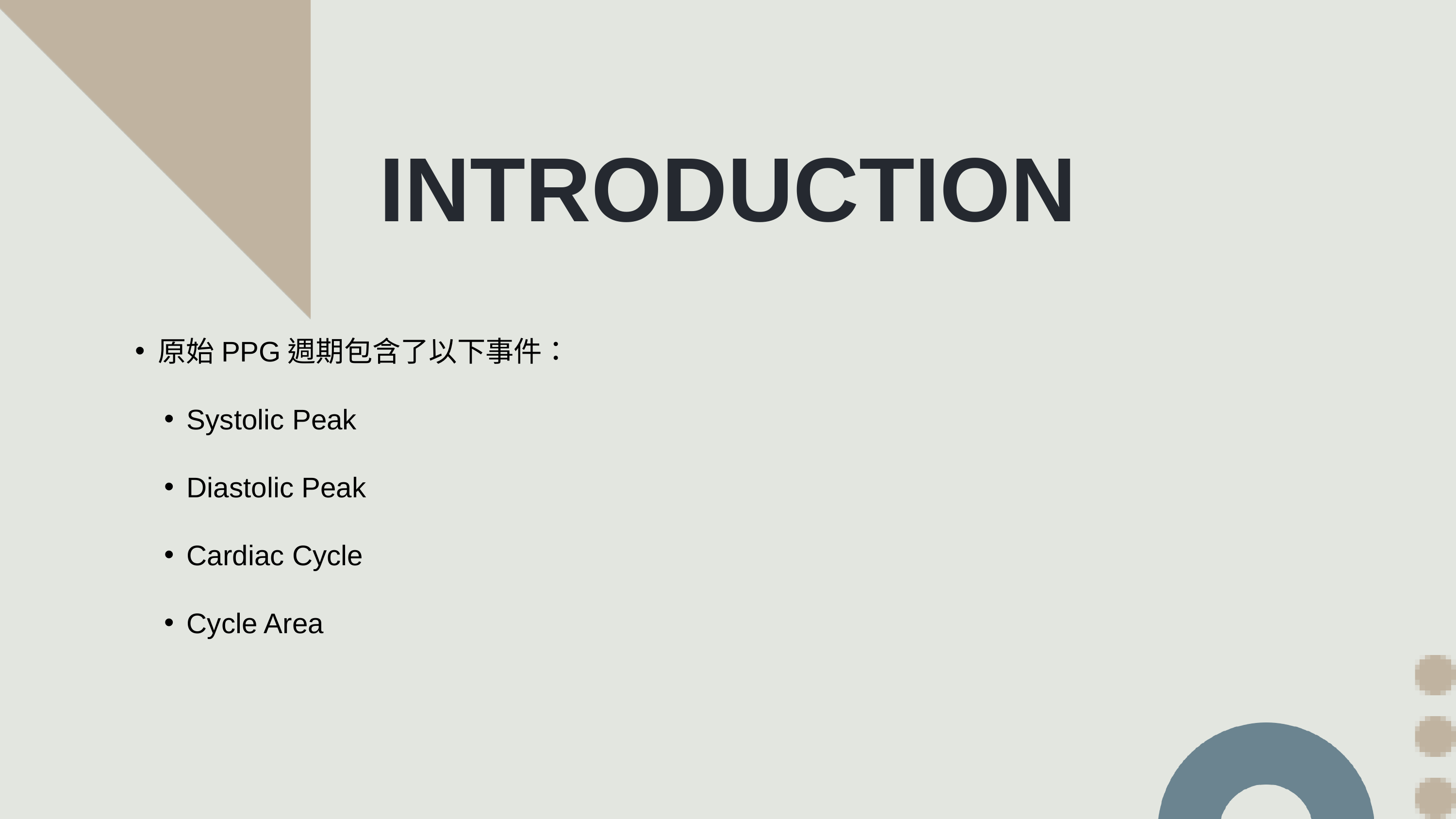

INTRODUCTION
原始PPG週期包含了以下事件：
Systolic Peak
Diastolic Peak
Cardiac Cycle
Cycle Area